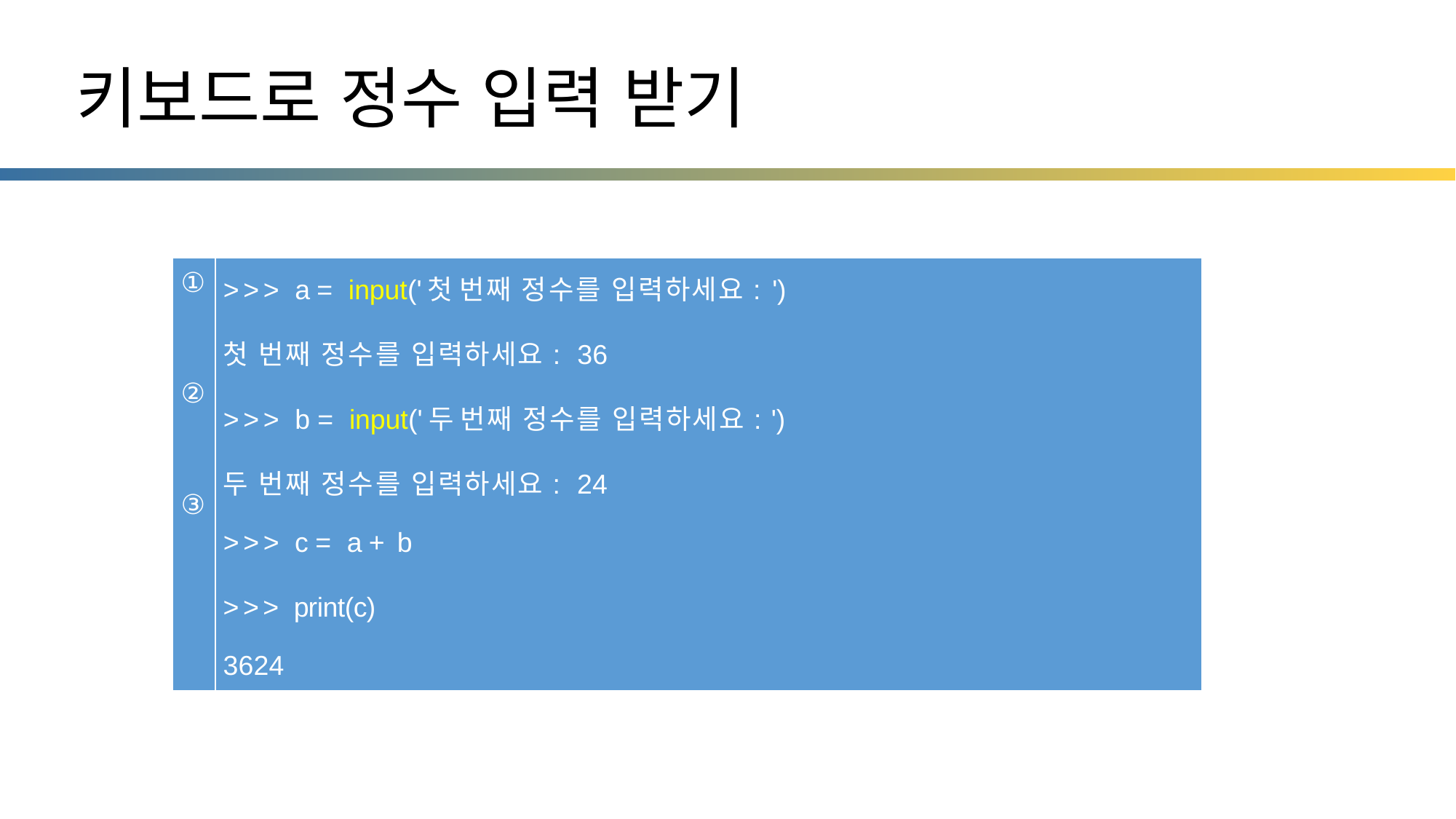

# 키보드로 정수 입력 받기
| ① ② ③ | >>> a = input('첫 번째 정수를 입력하세요: ') 첫 번째 정수를 입력하세요: 36 >>> b = input('두 번째 정수를 입력하세요: ') 두 번째 정수를 입력하세요: 24 >>> c = a + b >>> print(c) 3624 |
| --- | --- |